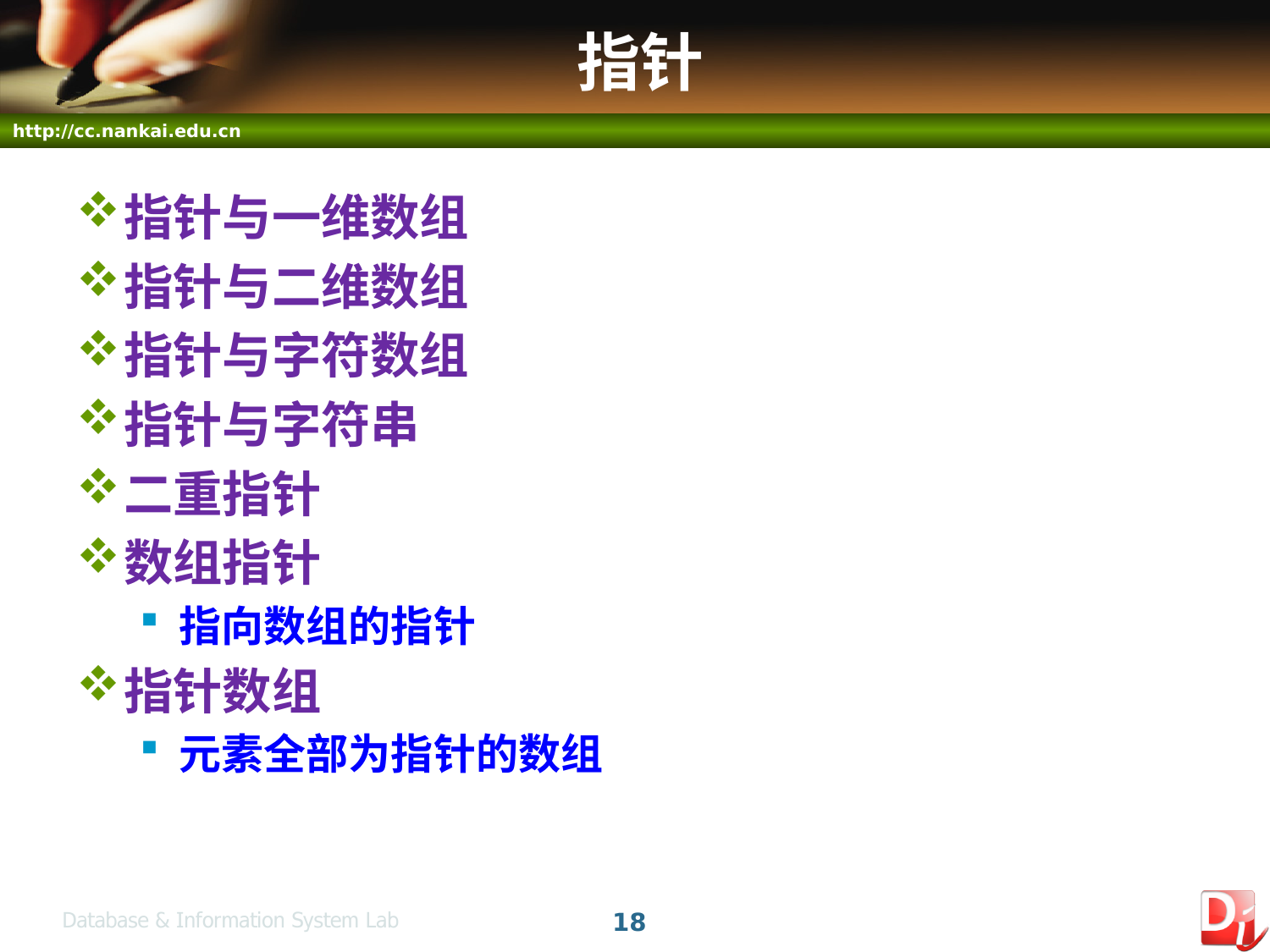

# 指针
指针与一维数组
指针与二维数组
指针与字符数组
指针与字符串
二重指针
数组指针
指向数组的指针
指针数组
元素全部为指针的数组
18
Database & Information System Lab